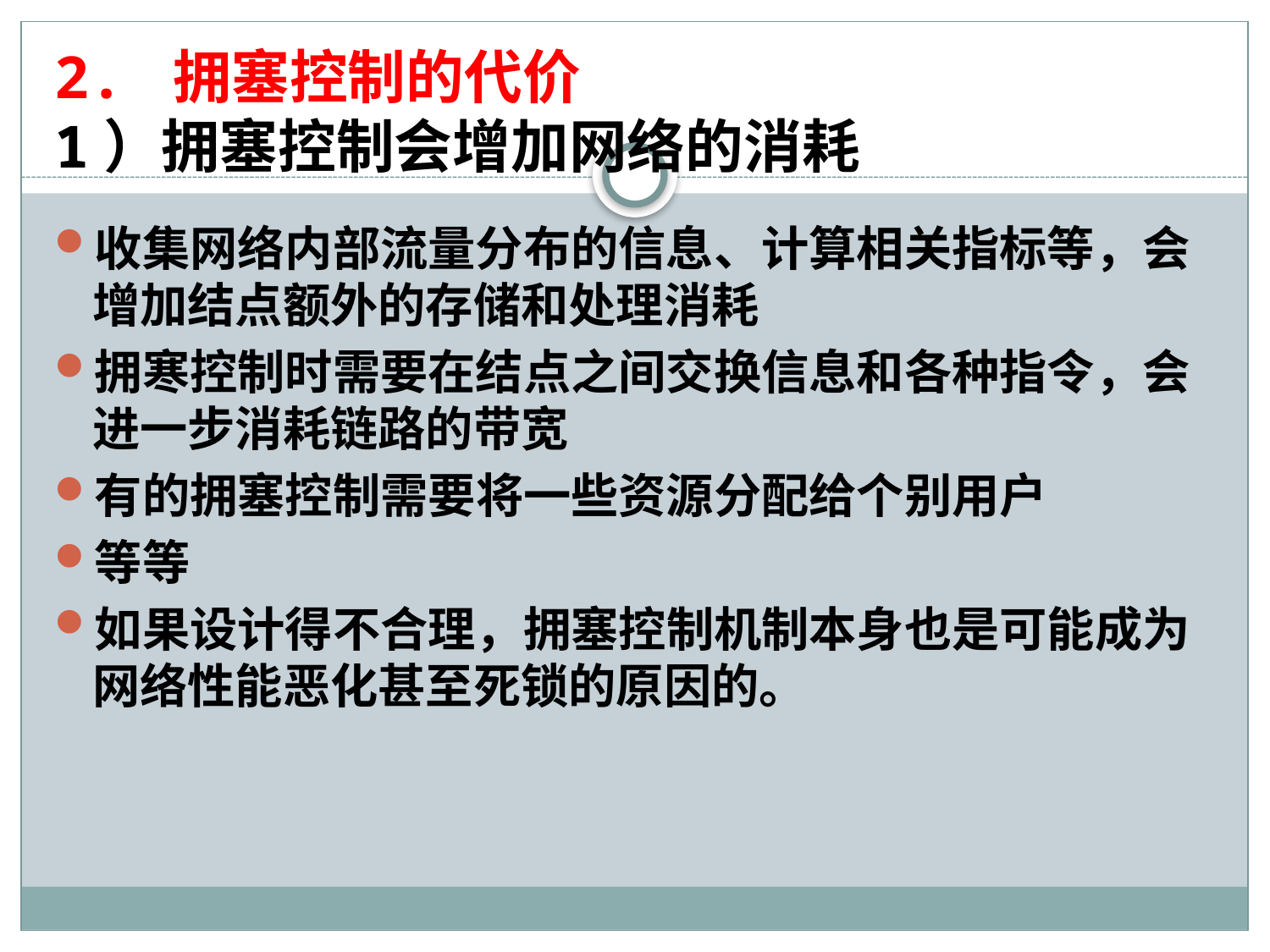

# 2. 拥塞控制的代价 1）拥塞控制会增加网络的消耗
收集网络内部流量分布的信息、计算相关指标等，会增加结点额外的存储和处理消耗
拥寒控制时需要在结点之间交换信息和各种指令，会进一步消耗链路的带宽
有的拥塞控制需要将一些资源分配给个别用户
等等
如果设计得不合理，拥塞控制机制本身也是可能成为网络性能恶化甚至死锁的原因的。